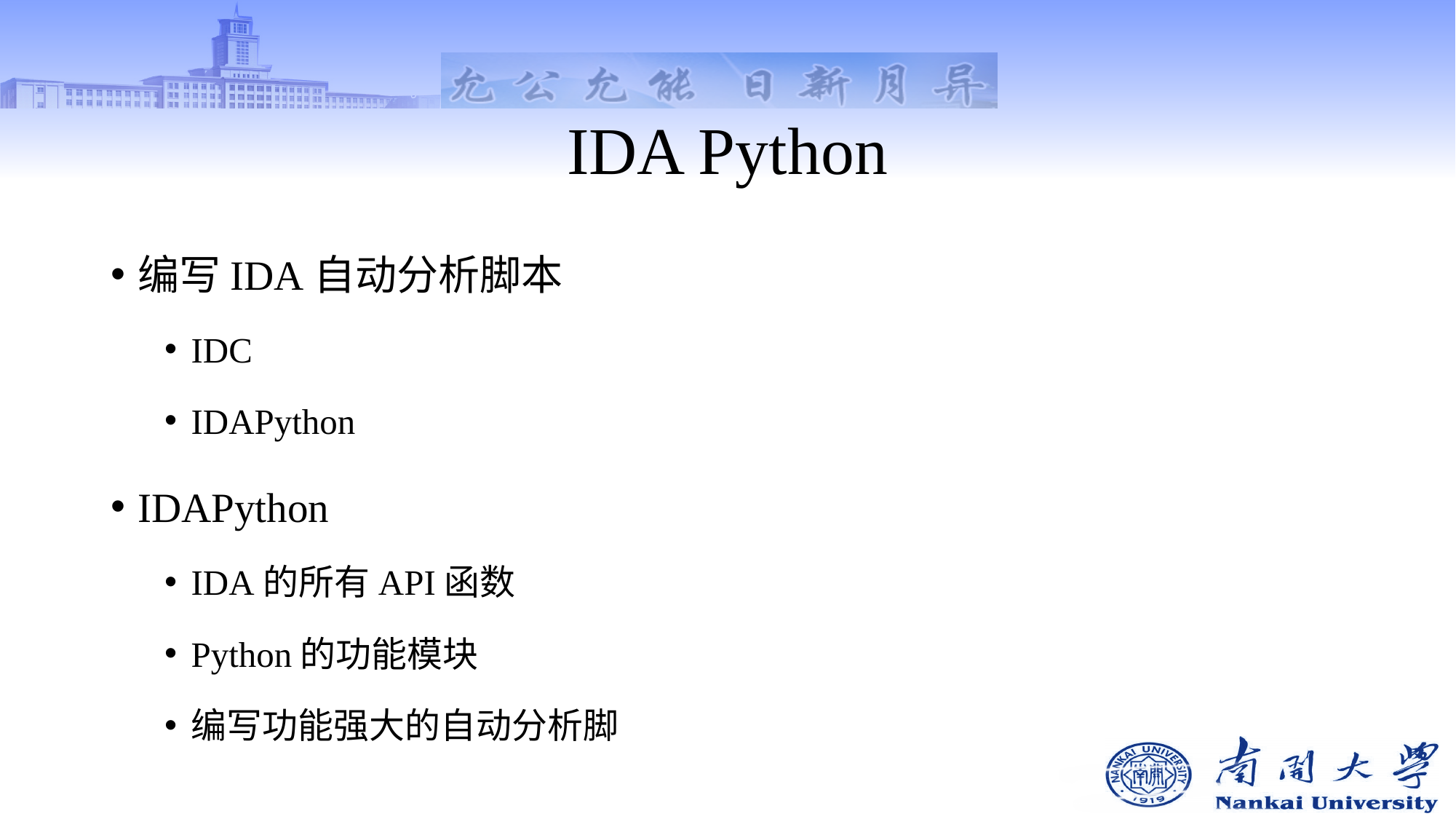

# IDA Python
编写IDA自动分析脚本
IDC
IDAPython
IDAPython
IDA的所有API函数
Python的功能模块
编写功能强大的自动分析脚